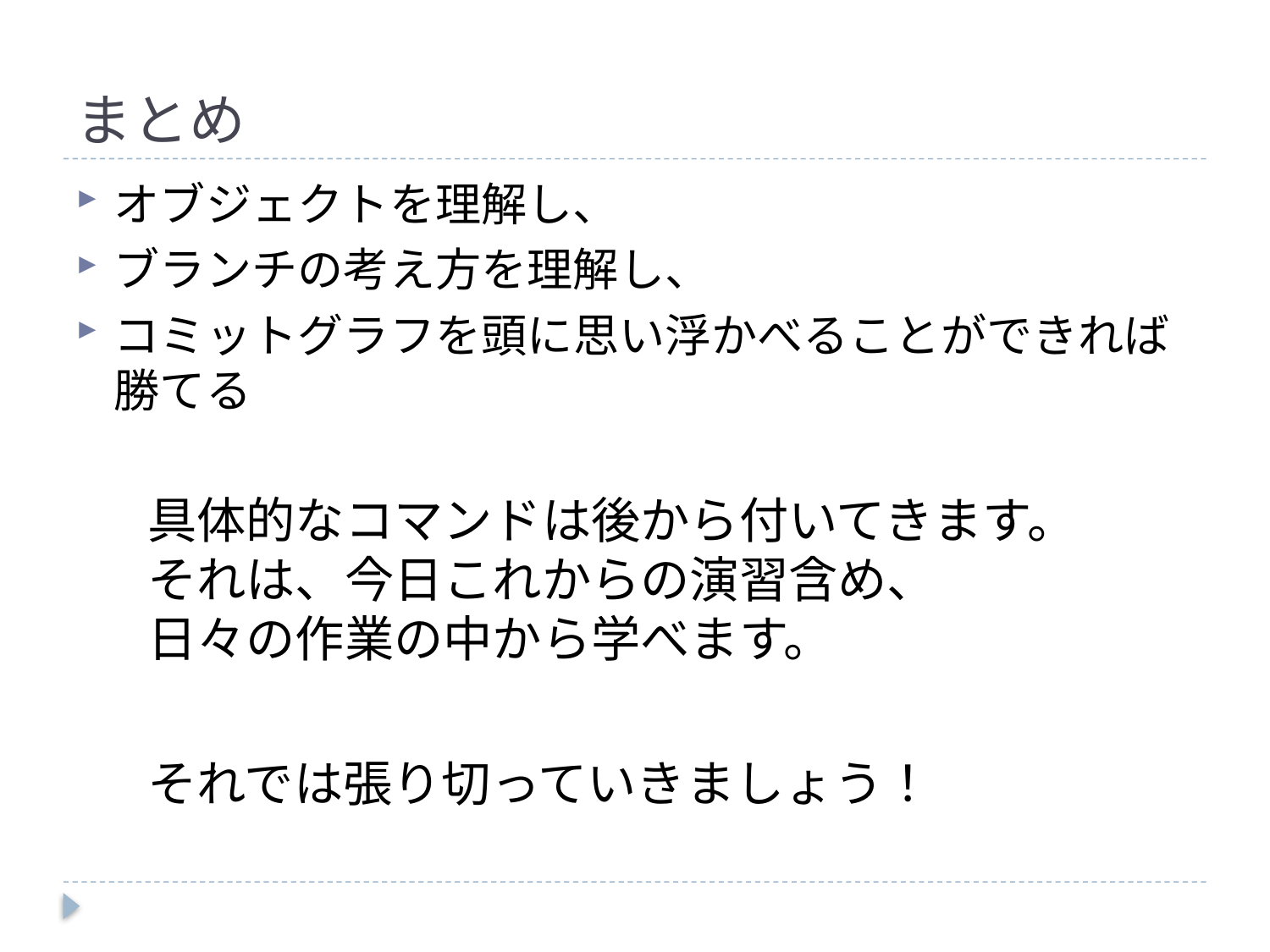

# まとめ
オブジェクトを理解し、
ブランチの考え方を理解し、
コミットグラフを頭に思い浮かべることができれば勝てる

具体的なコマンドは後から付いてきます。
それは、今日これからの演習含め、
日々の作業の中から学べます。
それでは張り切っていきましょう！